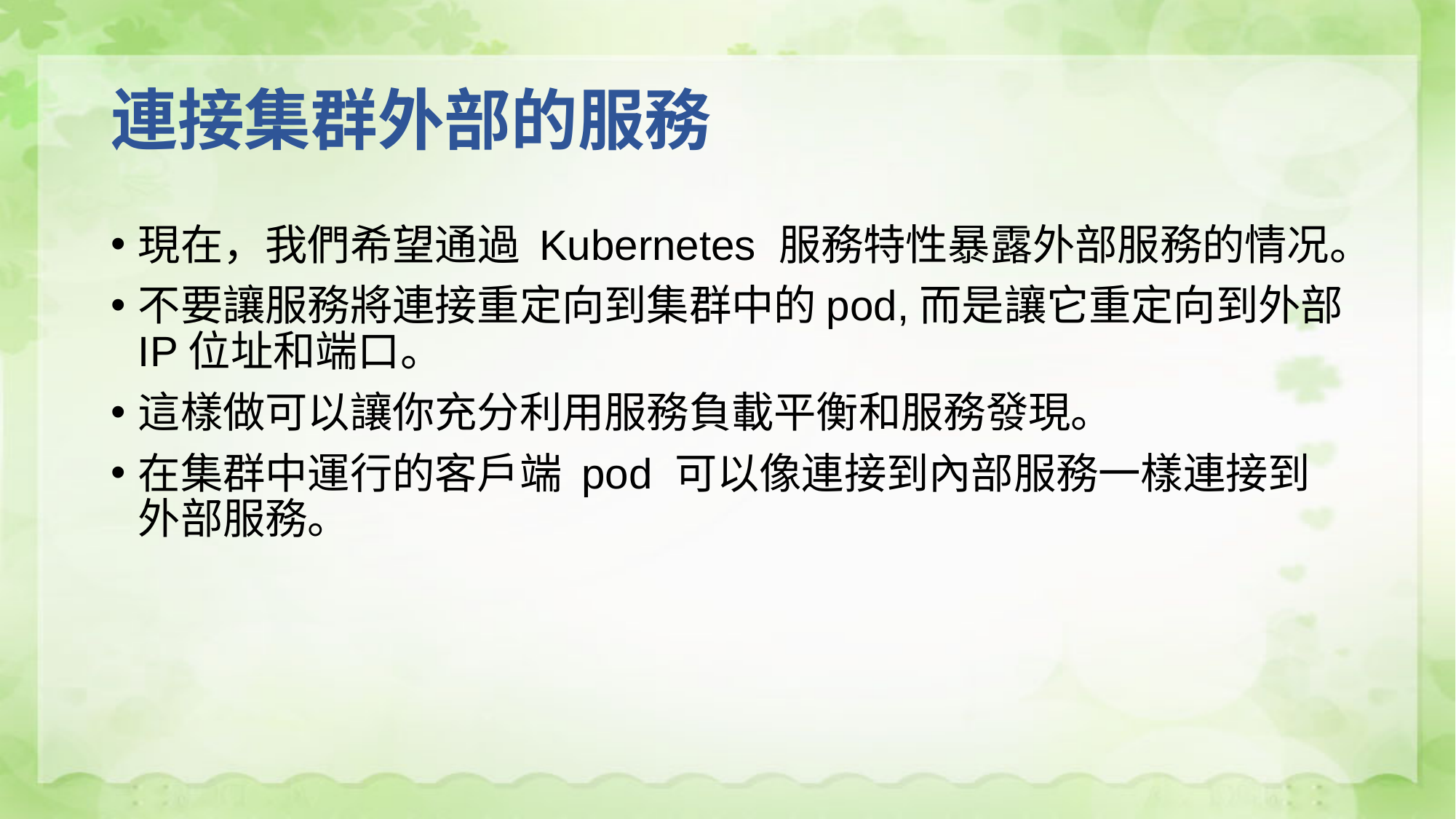

# 連接集群外部的服務
現在，我們希望通過 Kubernetes 服務特性暴露外部服務的情况。
不要讓服務將連接重定向到集群中的pod,而是讓它重定向到外部IP位址和端口。
這樣做可以讓你充分利用服務負載平衡和服務發現。
在集群中運行的客戶端 pod 可以像連接到內部服務一樣連接到外部服務。